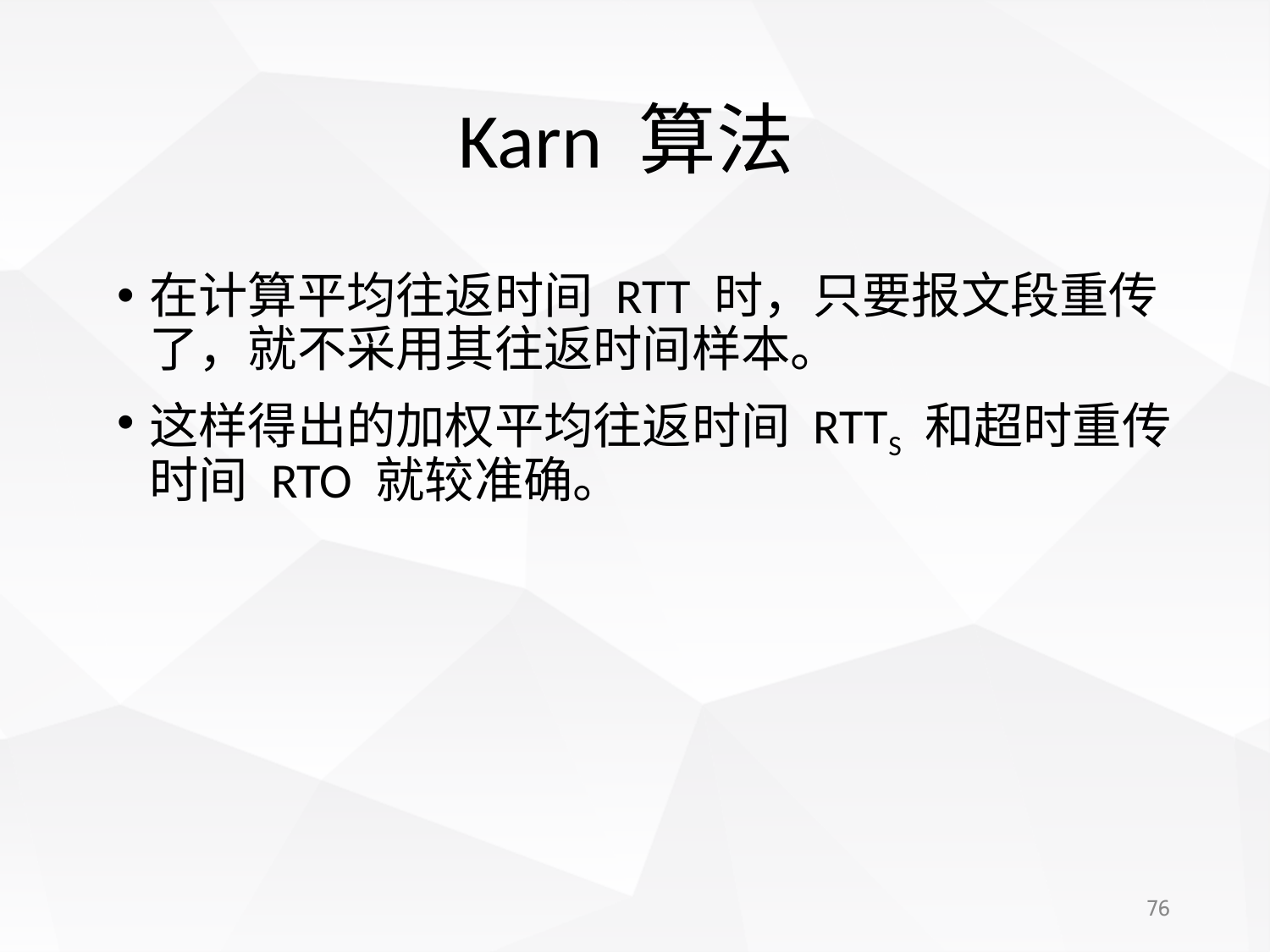

# Karn 算法
在计算平均往返时间 RTT 时，只要报文段重传了，就不采用其往返时间样本。
这样得出的加权平均往返时间 RTTS 和超时重传时间 RTO 就较准确。
76